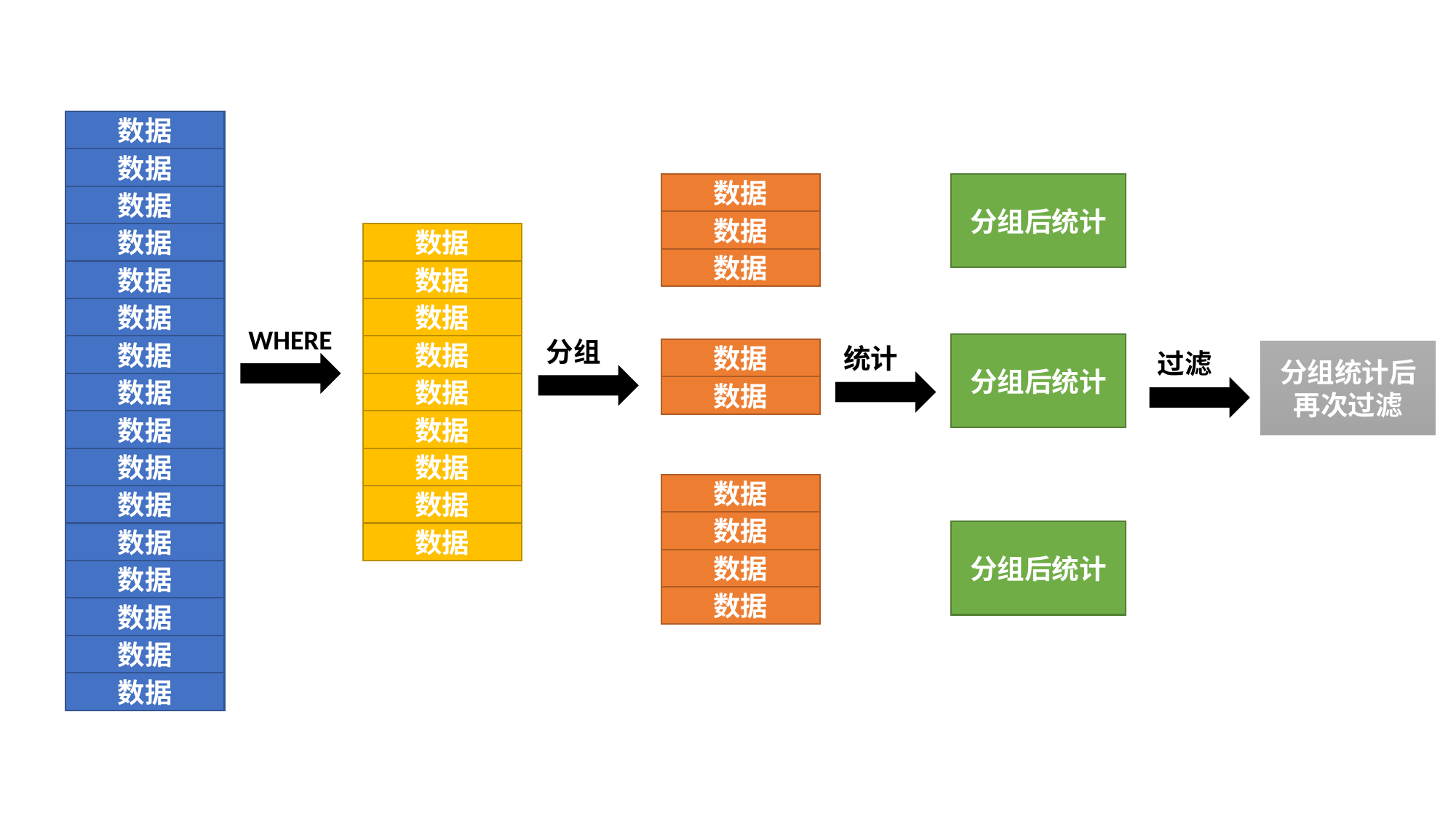

数据
数据
数据
分组后统计
数据
数据
数据
数据
数据
数据
数据
数据
数据
WHERE
分组
分组后统计
数据
统计
数据
数据
过滤

分组统计后再次过滤

数据

数据
数据

数据
数据
数据
数据
数据
数据
数据
数据
分组后统计
数据
数据
数据
数据
数据
数据
数据
数据